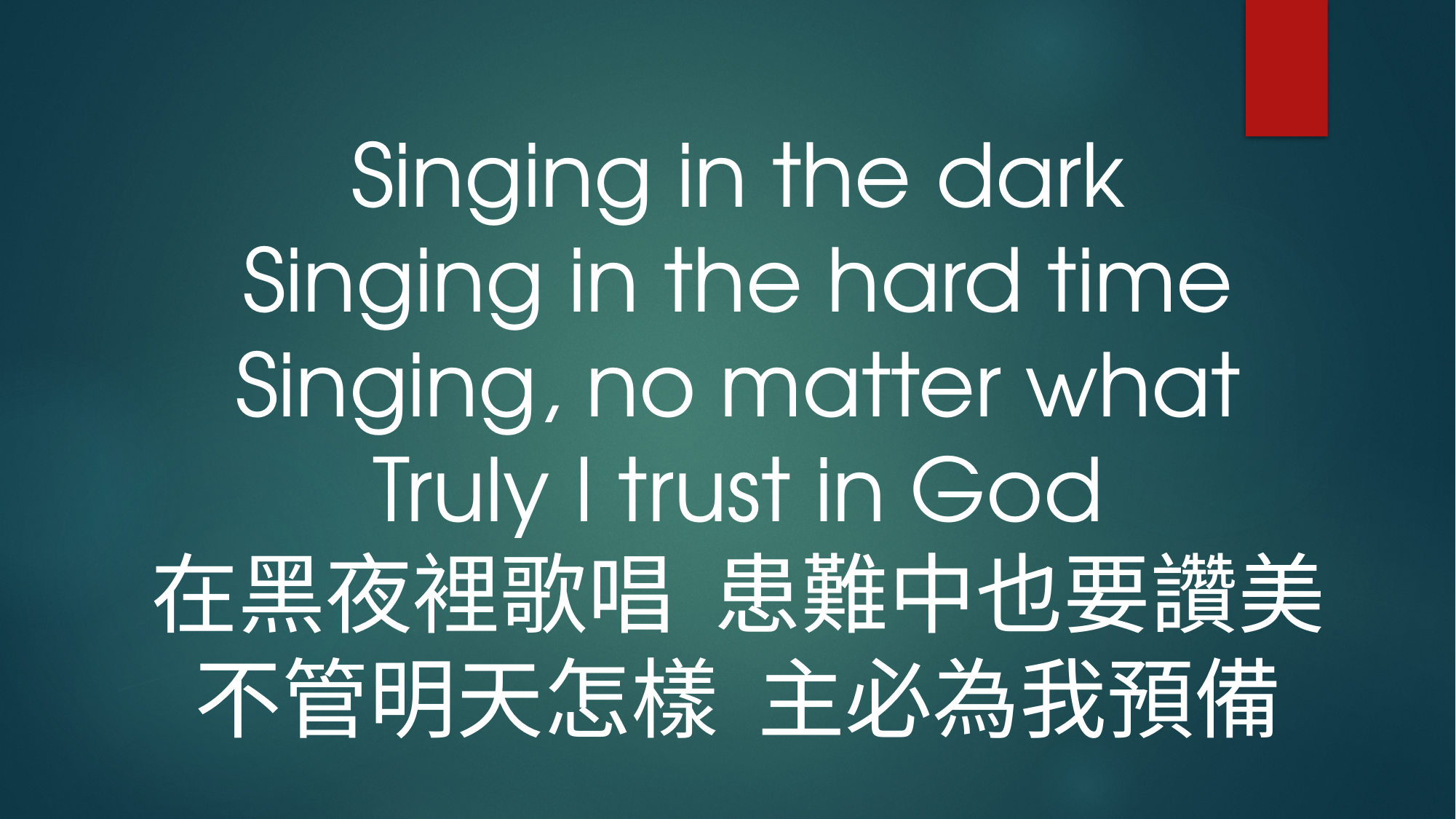

Singing in the dark
Singing in the hard time
Singing, no matter what
Truly I trust in God
在黑夜裡歌唱  患難中也要讚美
不管明天怎樣  主必為我預備